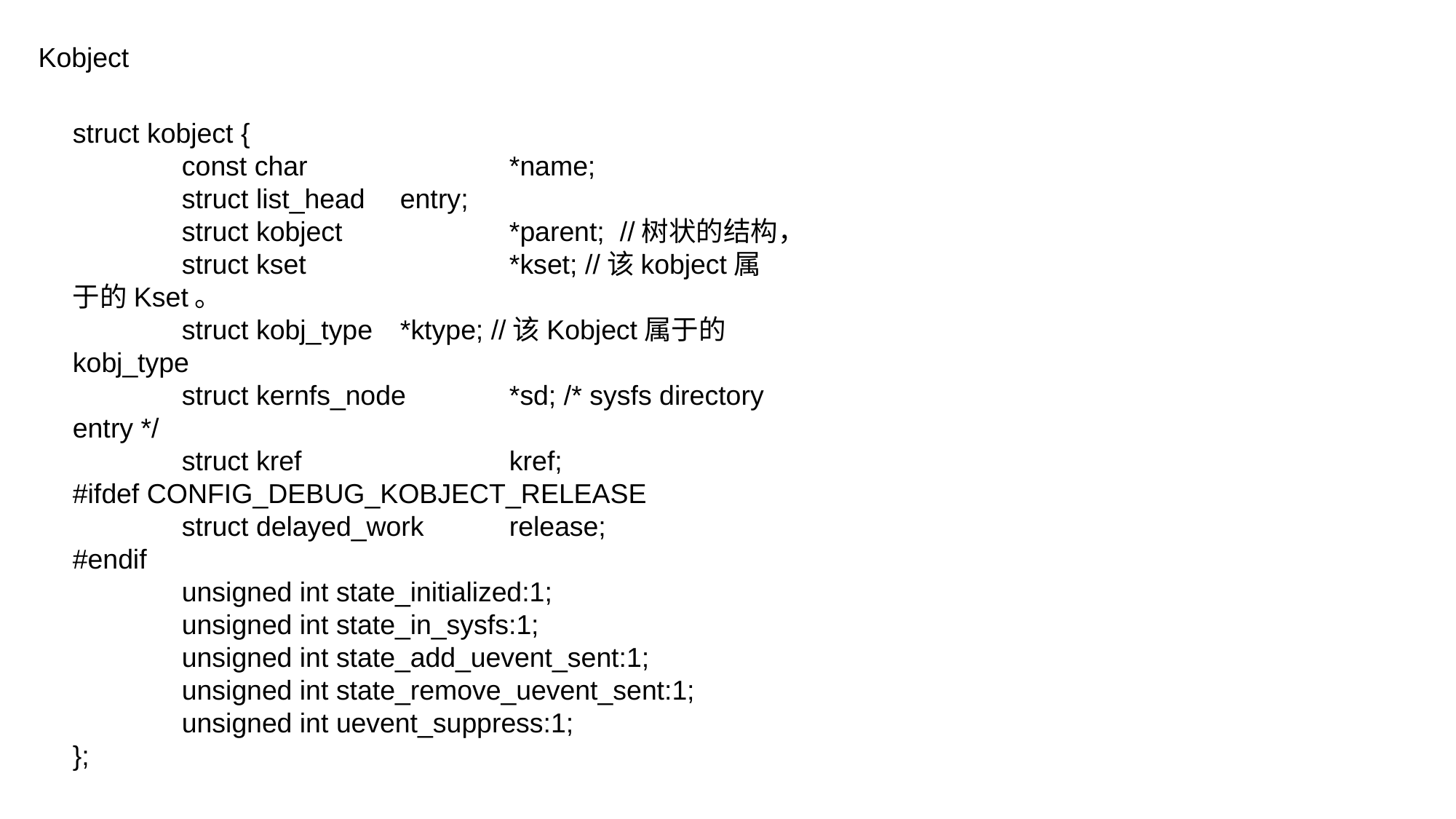

Kobject
struct kobject {
	const char		*name;
	struct list_head	entry;
	struct kobject		*parent;  //树状的结构，
	struct kset		*kset; //该kobject属于的Kset。
	struct kobj_type	*ktype; //该Kobject属于的kobj_type
	struct kernfs_node	*sd; /* sysfs directory entry */
	struct kref		kref;
#ifdef CONFIG_DEBUG_KOBJECT_RELEASE
	struct delayed_work	release;
#endif
	unsigned int state_initialized:1;
	unsigned int state_in_sysfs:1;
	unsigned int state_add_uevent_sent:1;
	unsigned int state_remove_uevent_sent:1;
	unsigned int uevent_suppress:1;
};